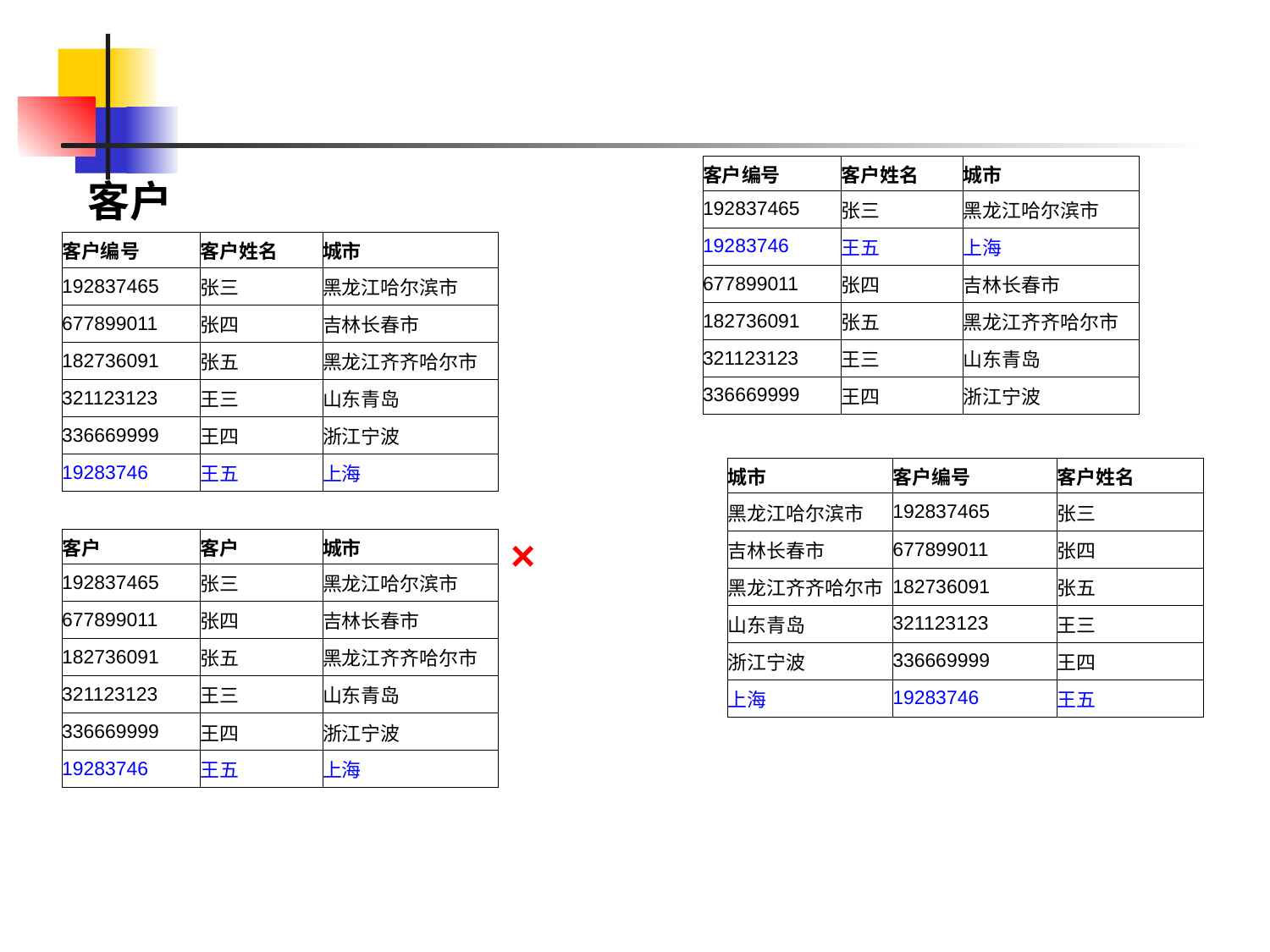

| 客户编号 | 客户姓名 | 城市 |
| --- | --- | --- |
| 192837465 | 张三 | 黑龙江哈尔滨市 |
| 19283746 | 王五 | 上海 |
| 677899011 | 张四 | 吉林长春市 |
| 182736091 | 张五 | 黑龙江齐齐哈尔市 |
| 321123123 | 王三 | 山东青岛 |
| 336669999 | 王四 | 浙江宁波 |
客户
| 客户编号 | 客户姓名 | 城市 |
| --- | --- | --- |
| 192837465 | 张三 | 黑龙江哈尔滨市 |
| 677899011 | 张四 | 吉林长春市 |
| 182736091 | 张五 | 黑龙江齐齐哈尔市 |
| 321123123 | 王三 | 山东青岛 |
| 336669999 | 王四 | 浙江宁波 |
| 19283746 | 王五 | 上海 |
| 城市 | 客户编号 | 客户姓名 |
| --- | --- | --- |
| 黑龙江哈尔滨市 | 192837465 | 张三 |
| 吉林长春市 | 677899011 | 张四 |
| 黑龙江齐齐哈尔市 | 182736091 | 张五 |
| 山东青岛 | 321123123 | 王三 |
| 浙江宁波 | 336669999 | 王四 |
| 上海 | 19283746 | 王五 |
×
| 客户 | 客户 | 城市 |
| --- | --- | --- |
| 192837465 | 张三 | 黑龙江哈尔滨市 |
| 677899011 | 张四 | 吉林长春市 |
| 182736091 | 张五 | 黑龙江齐齐哈尔市 |
| 321123123 | 王三 | 山东青岛 |
| 336669999 | 王四 | 浙江宁波 |
| 19283746 | 王五 | 上海 |